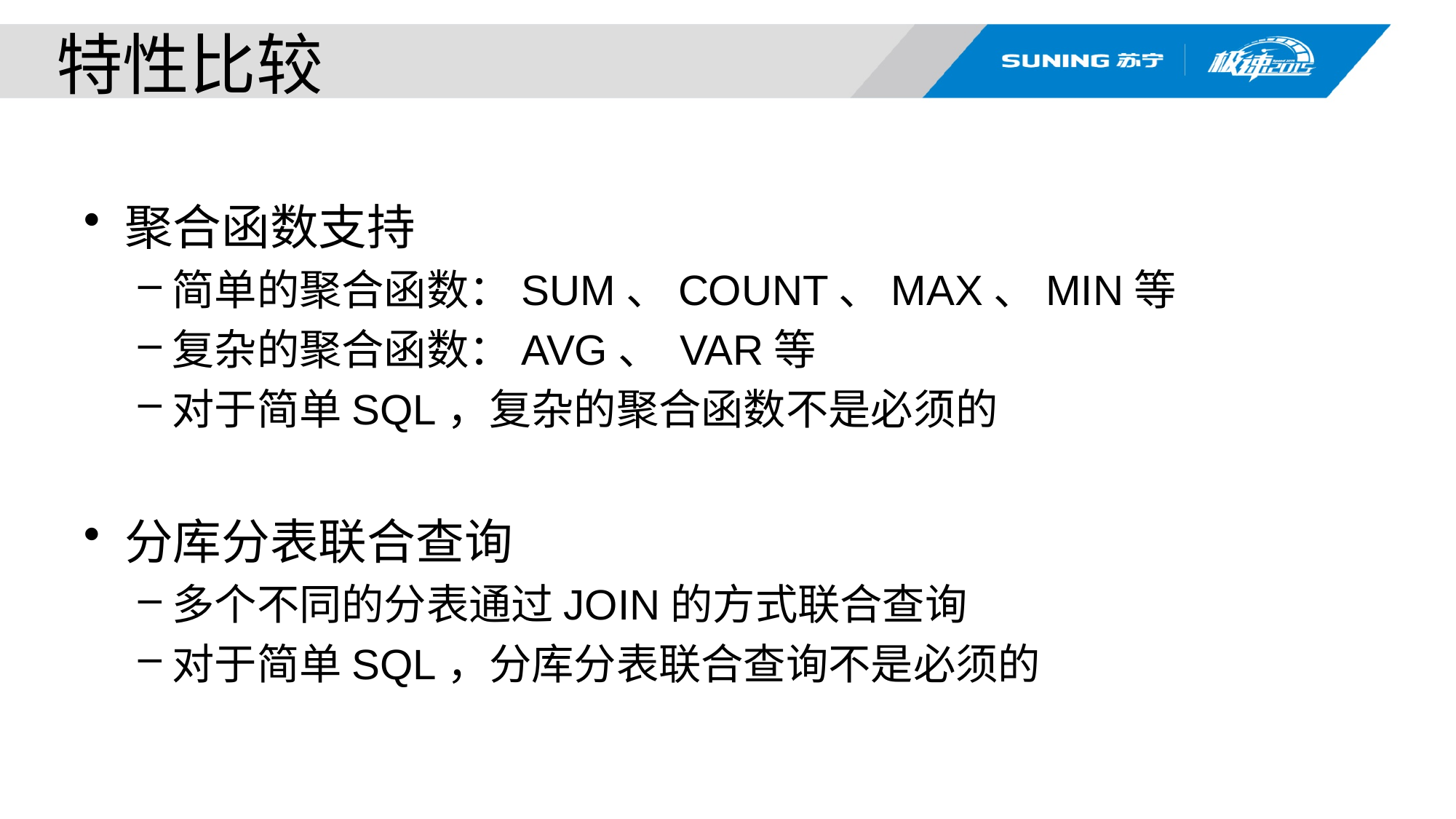

# 特性比较
聚合函数支持
简单的聚合函数：SUM、COUNT、MAX、MIN等
复杂的聚合函数：AVG、 VAR等
对于简单SQL，复杂的聚合函数不是必须的

分库分表联合查询
多个不同的分表通过JOIN的方式联合查询
对于简单SQL，分库分表联合查询不是必须的